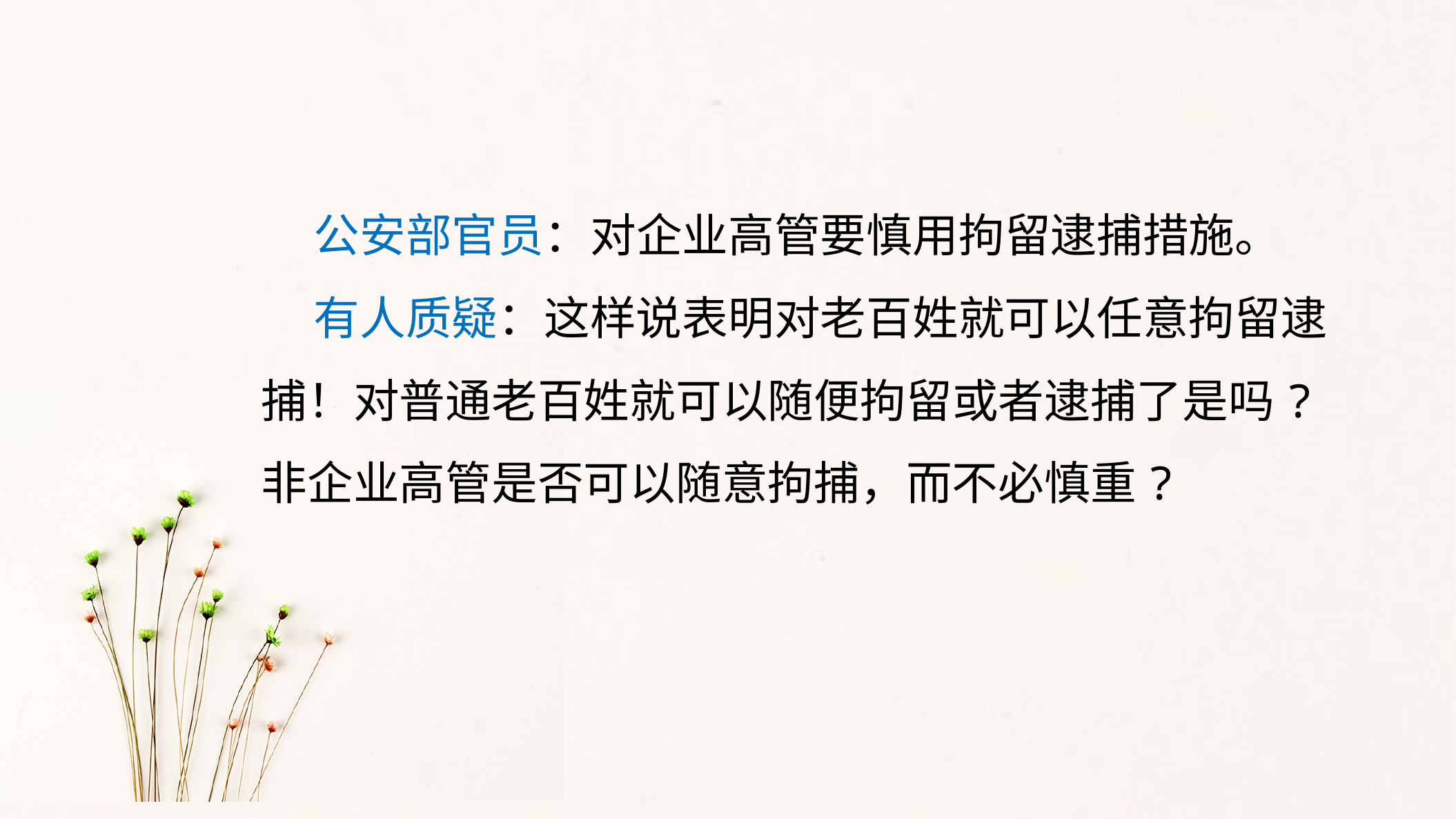

公安部官员：对企业高管要慎用拘留逮捕措施。
    有人质疑：这样说表明对老百姓就可以任意拘留逮捕！对普通老百姓就可以随便拘留或者逮捕了是吗? 非企业高管是否可以随意拘捕，而不必慎重?